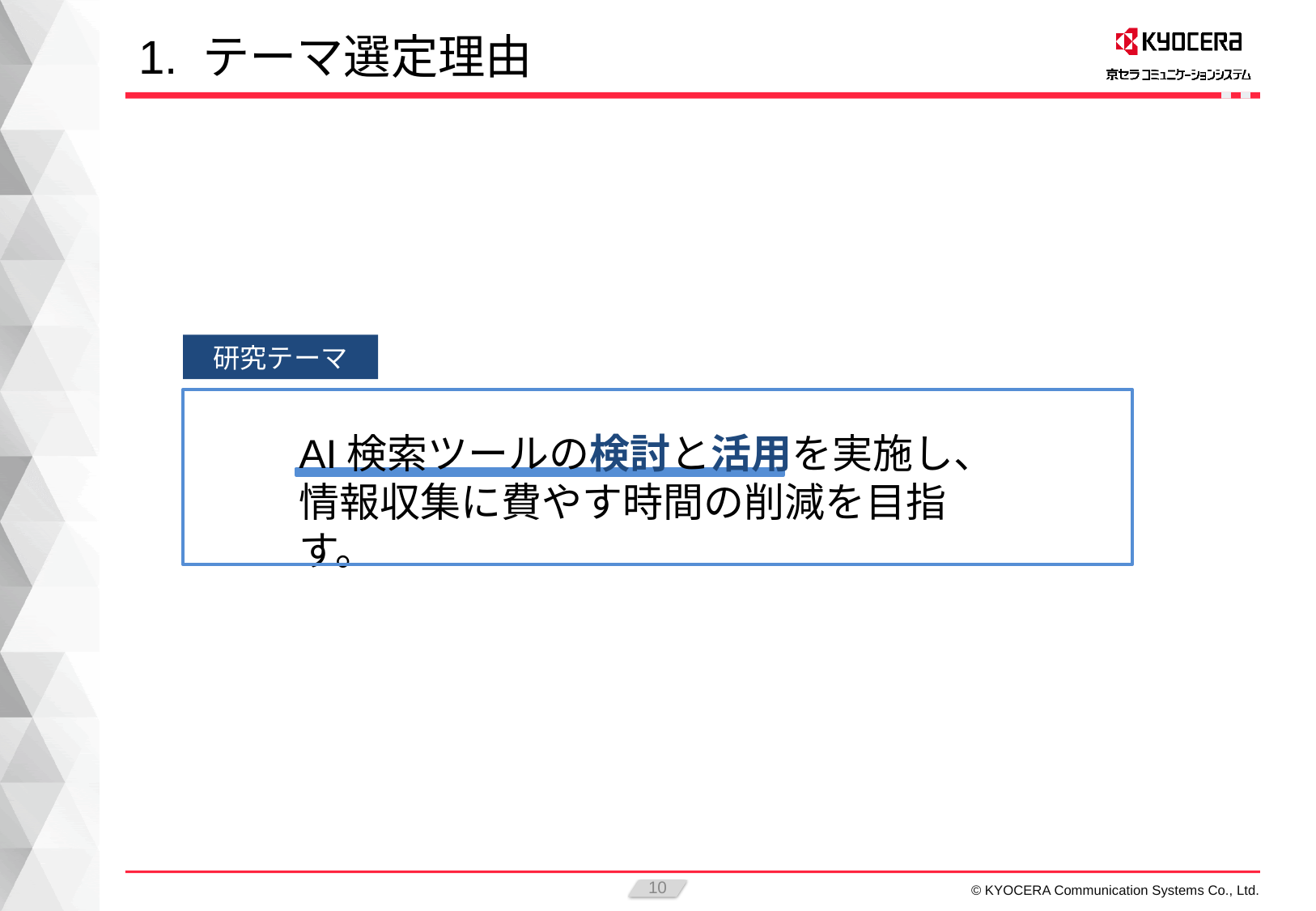

# 1. テーマ選定理由
研究テーマ

AI検索ツールの検討と活用を実施し、情報収集に費やす時間の削減を目指す。

10